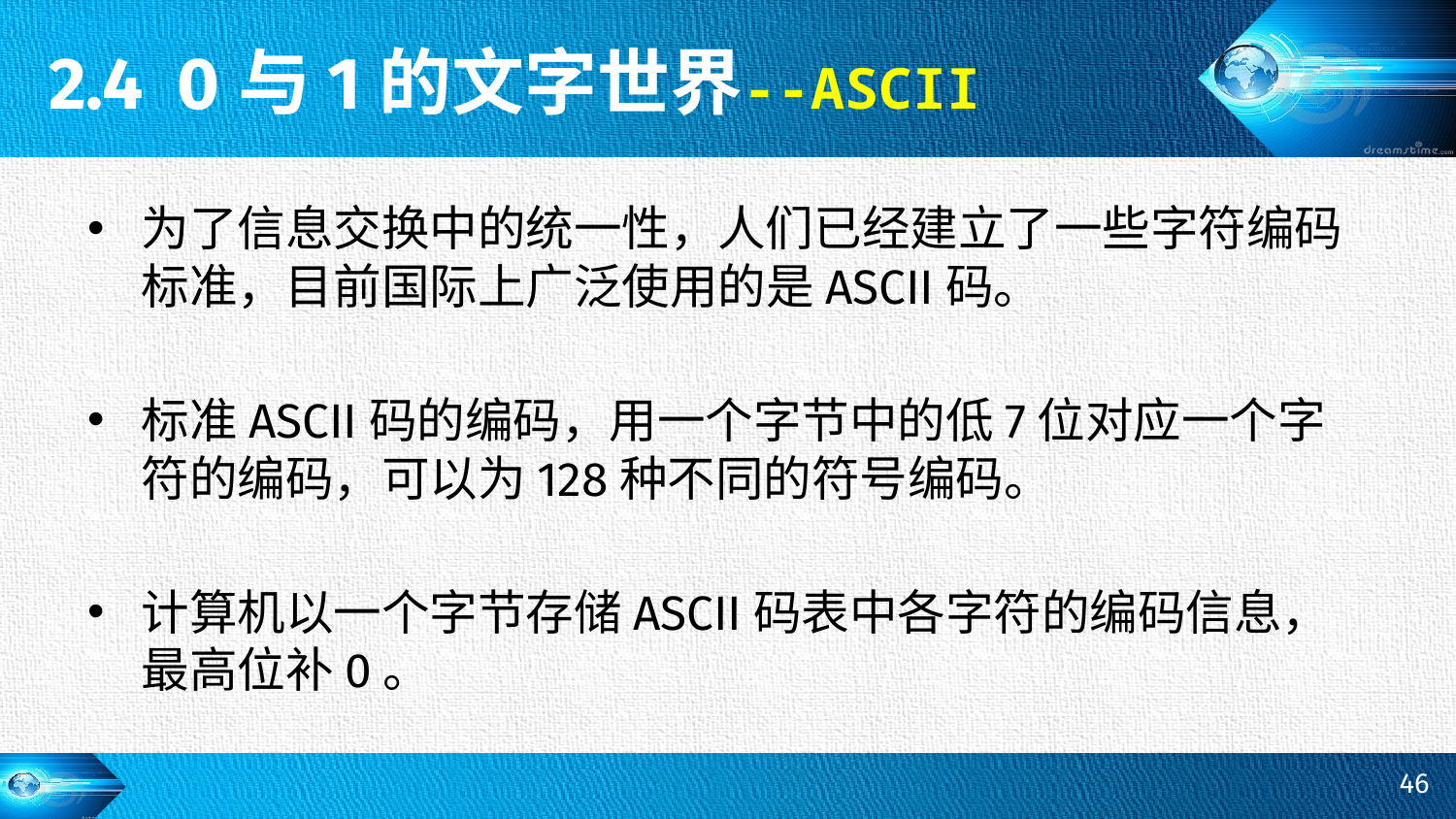

2.4  0与1的文字世界
--ASCII
为了信息交换中的统一性，人们已经建立了一些字符编码标准，目前国际上广泛使用的是ASCII码。

标准ASCII码的编码，用一个字节中的低7位对应一个字符的编码，可以为128种不同的符号编码。

计算机以一个字节存储ASCII码表中各字符的编码信息，最高位补0。
46